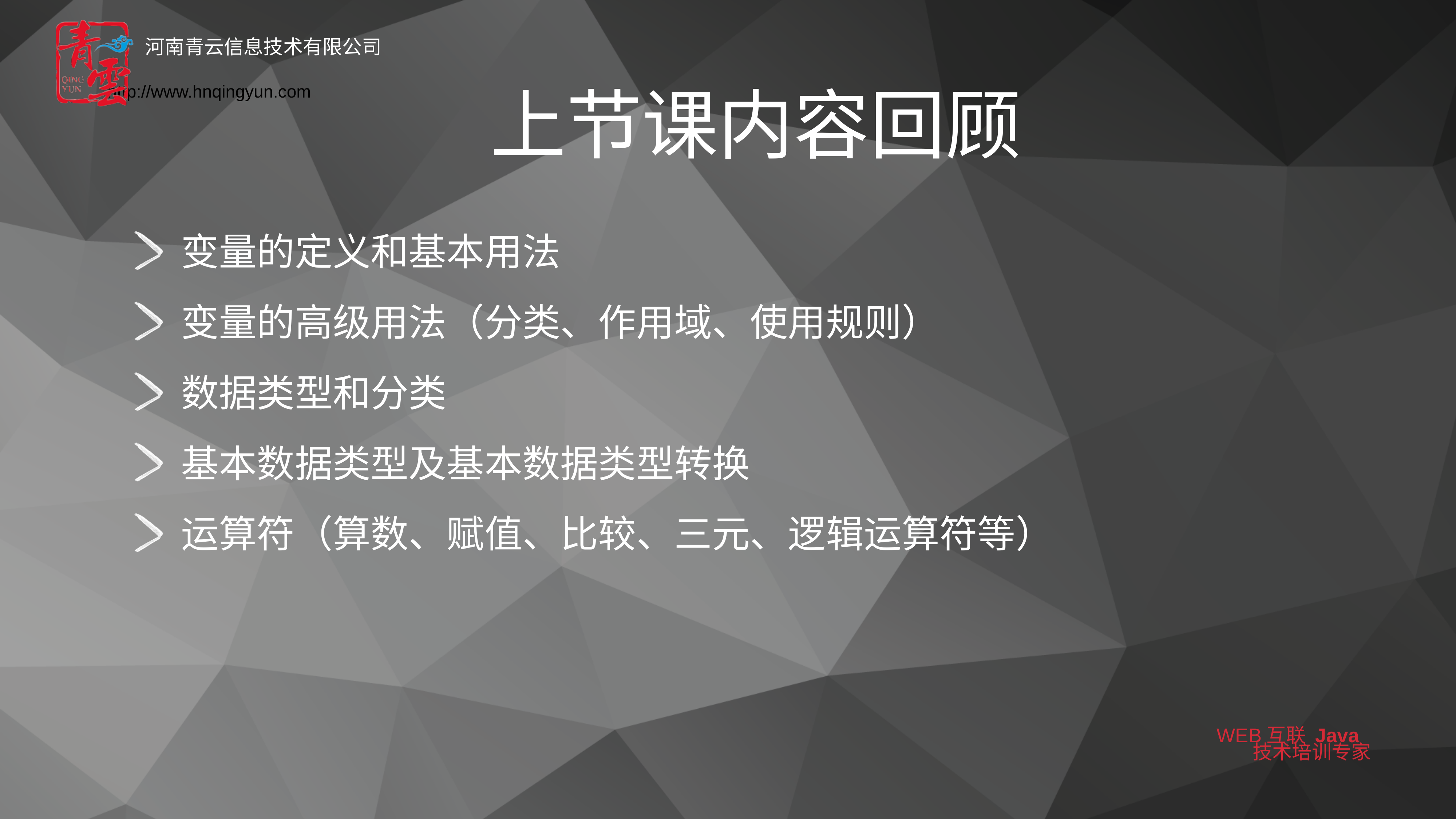

# 上节课内容回顾
变量的定义和基本用法
变量的高级用法（分类、作用域、使用规则）
数据类型和分类
基本数据类型及基本数据类型转换
运算符（算数、赋值、比较、三元、逻辑运算符等）